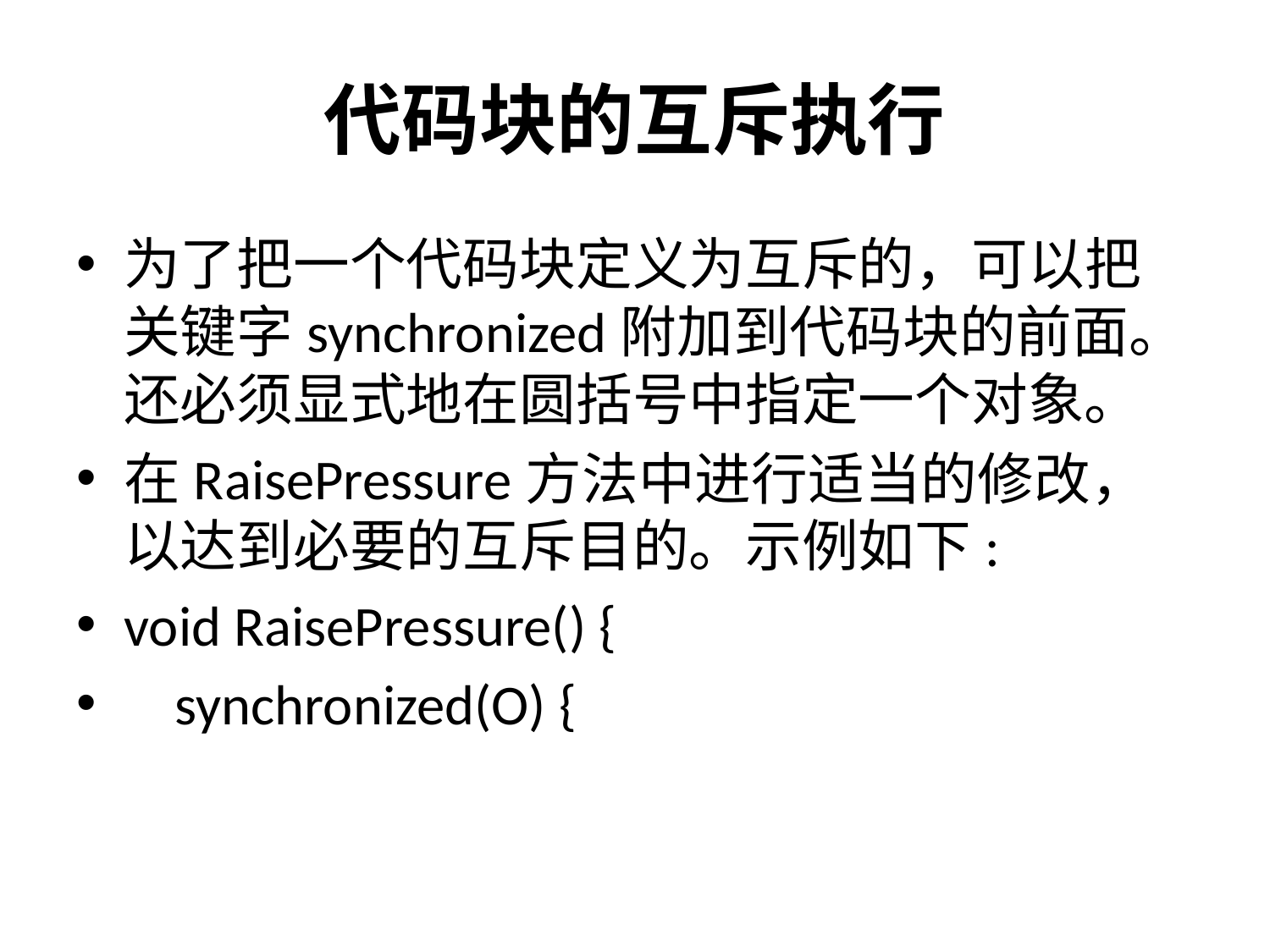

# 代码块的互斥执行
为了把一个代码块定义为互斥的，可以把关键字synchronized附加到代码块的前面。还必须显式地在圆括号中指定一个对象。
在RaisePressure方法中进行适当的修改，以达到必要的互斥目的。示例如下:
void RaisePressure() {
    synchronized(O) {